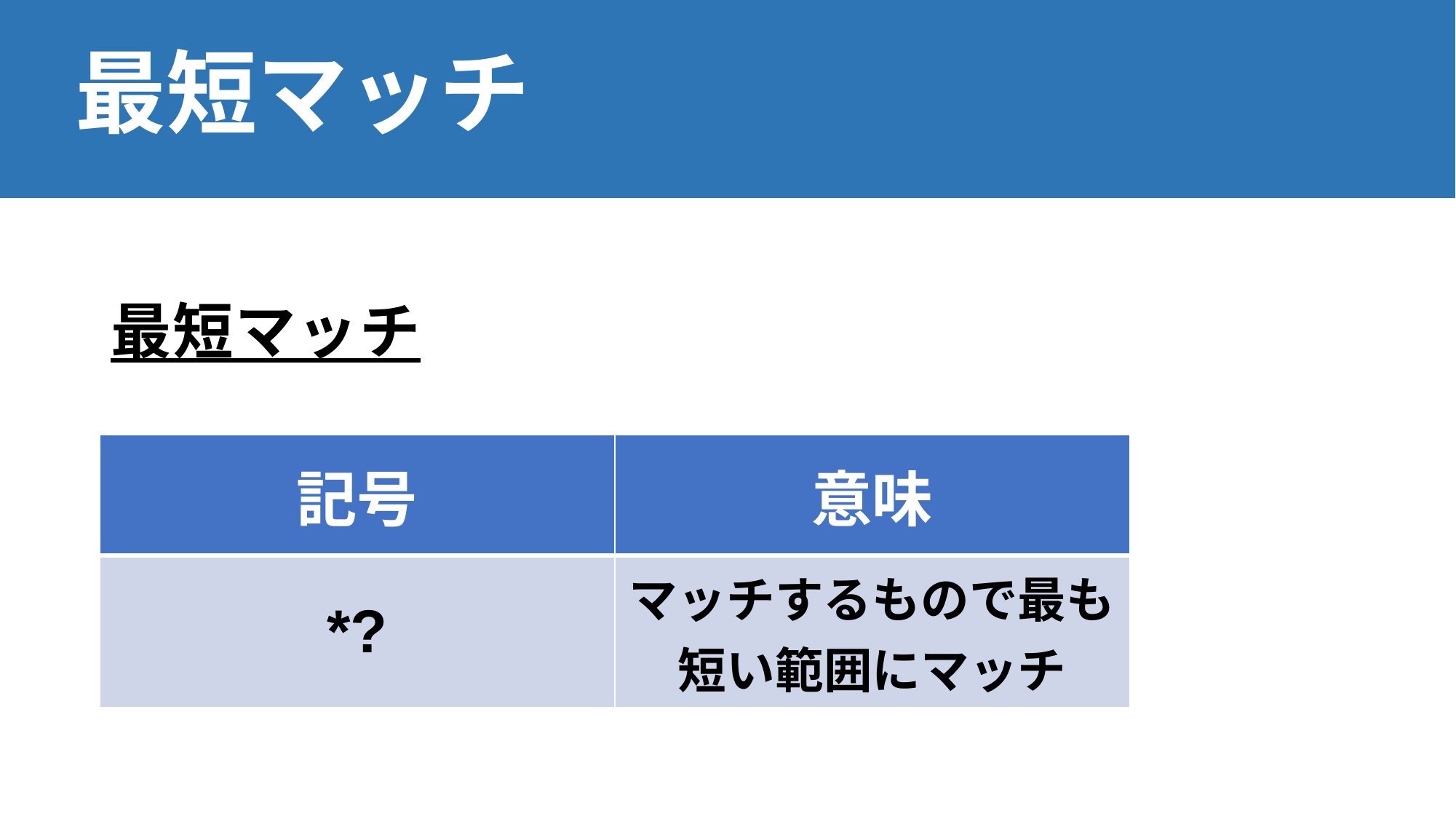

# 最短マッチ
最短マッチ
| 記号 | 意味 |
| --- | --- |
| \*? | マッチするもので最も短い範囲にマッチ |